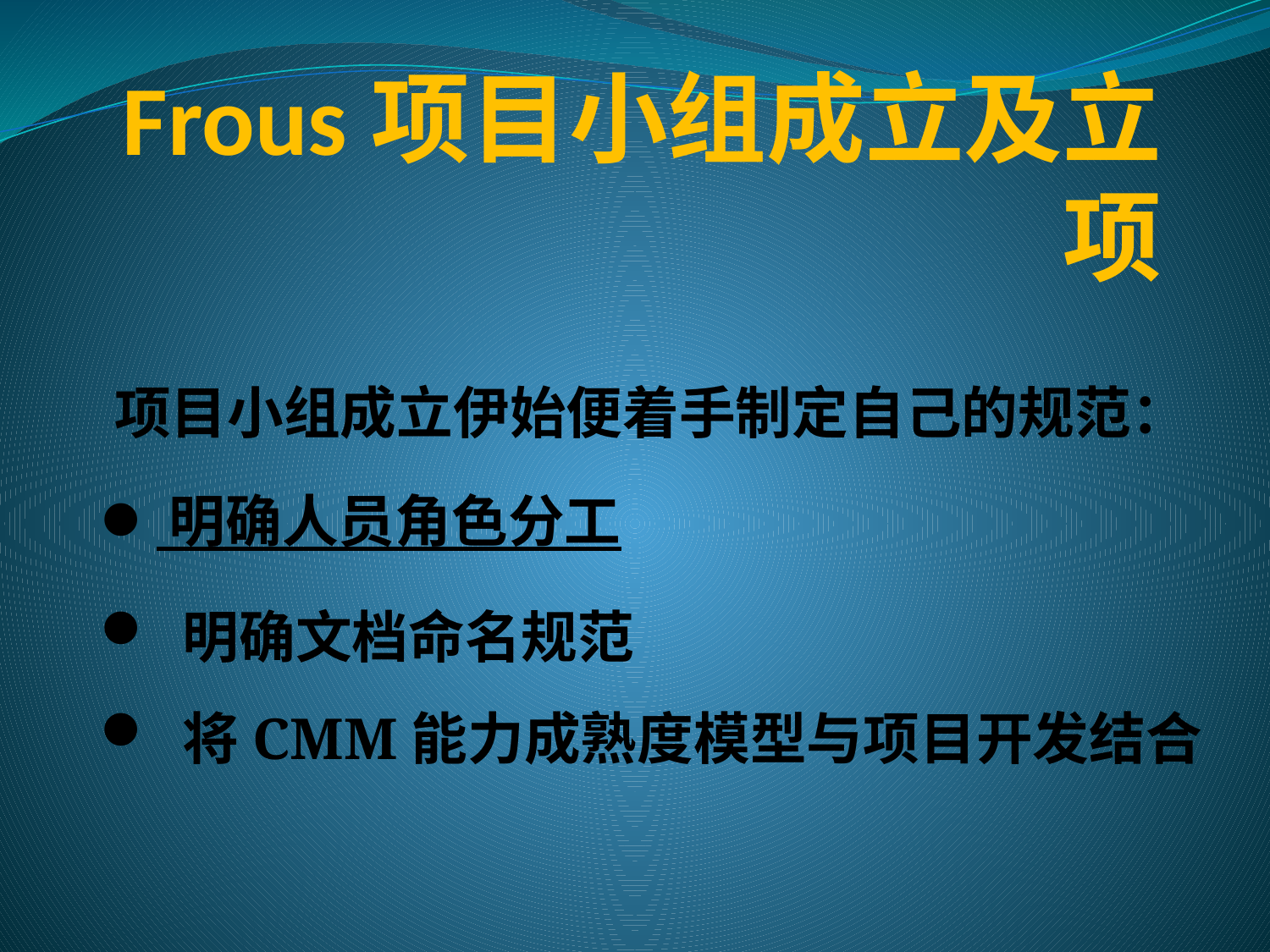

# Frous项目小组成立及立项
项目小组成立伊始便着手制定自己的规范：
 明确人员角色分工
 明确文档命名规范
 将CMM能力成熟度模型与项目开发结合